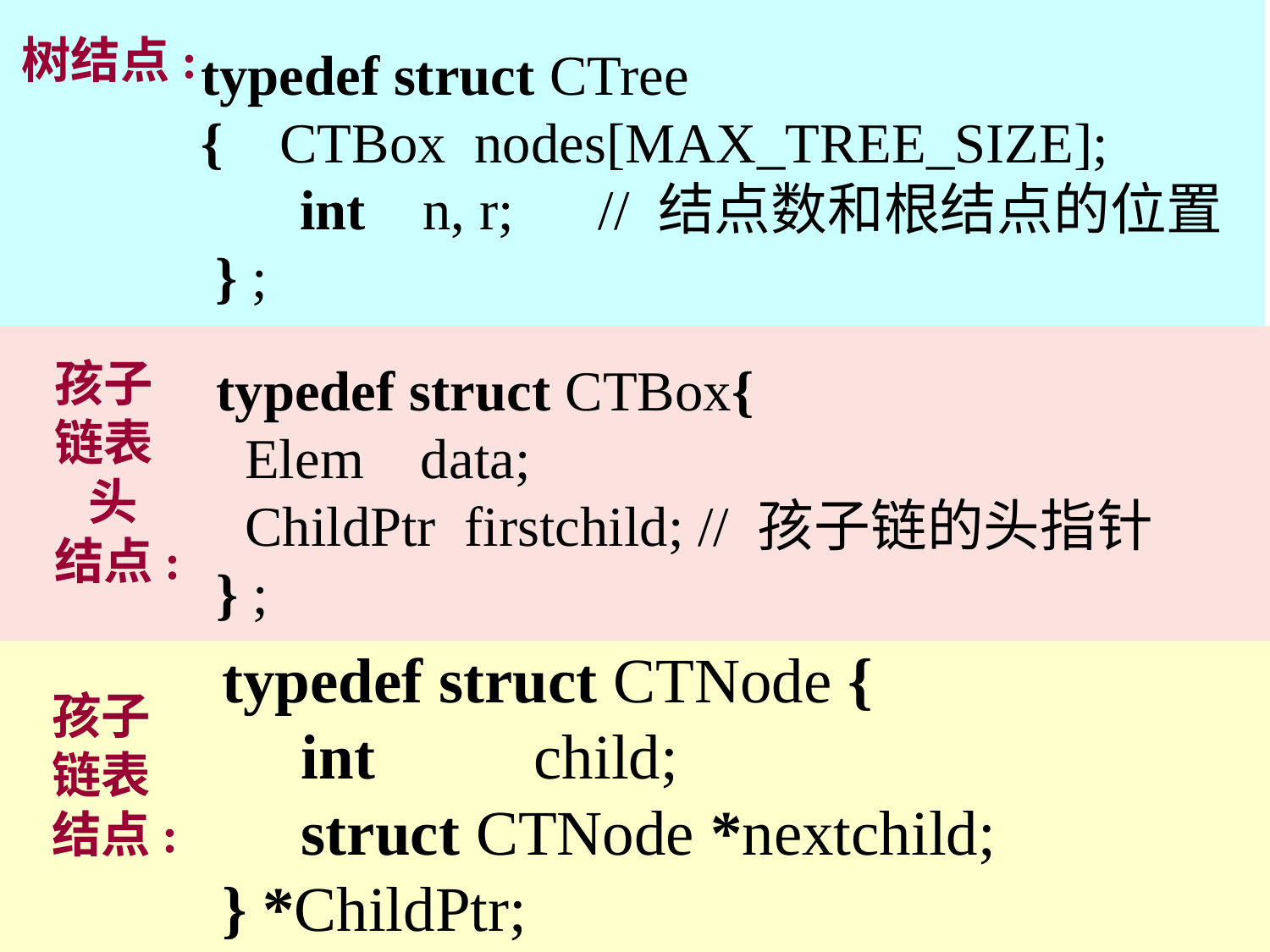

树结点:
typedef struct CTree
{    CTBox  nodes[MAX_TREE_SIZE];
       int    n, r;      // 结点数和根结点的位置
 } ;

孩子
链表
  头
结点:
   typedef struct CTBox{
     Elem    data;
     ChildPtr  firstchild; // 孩子链的头指针
   } ;
typedef struct CTNode {
     int          child;
     struct CTNode *nextchild;
} *ChildPtr;

孩子
链表
结点: